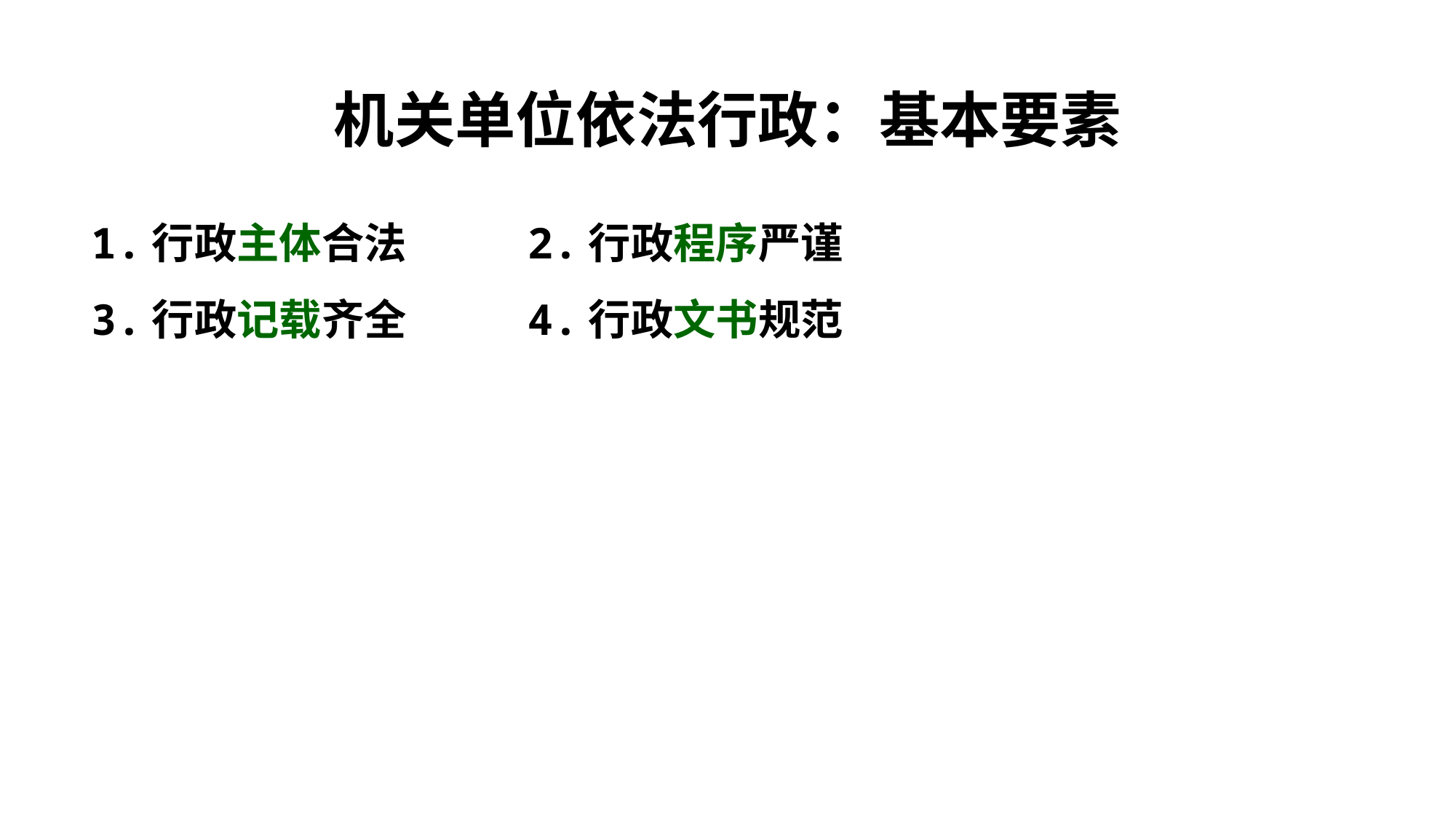

# 机关单位依法行政：基本要素
1.行政主体合法		2.行政程序严谨
3.行政记载齐全		4.行政文书规范